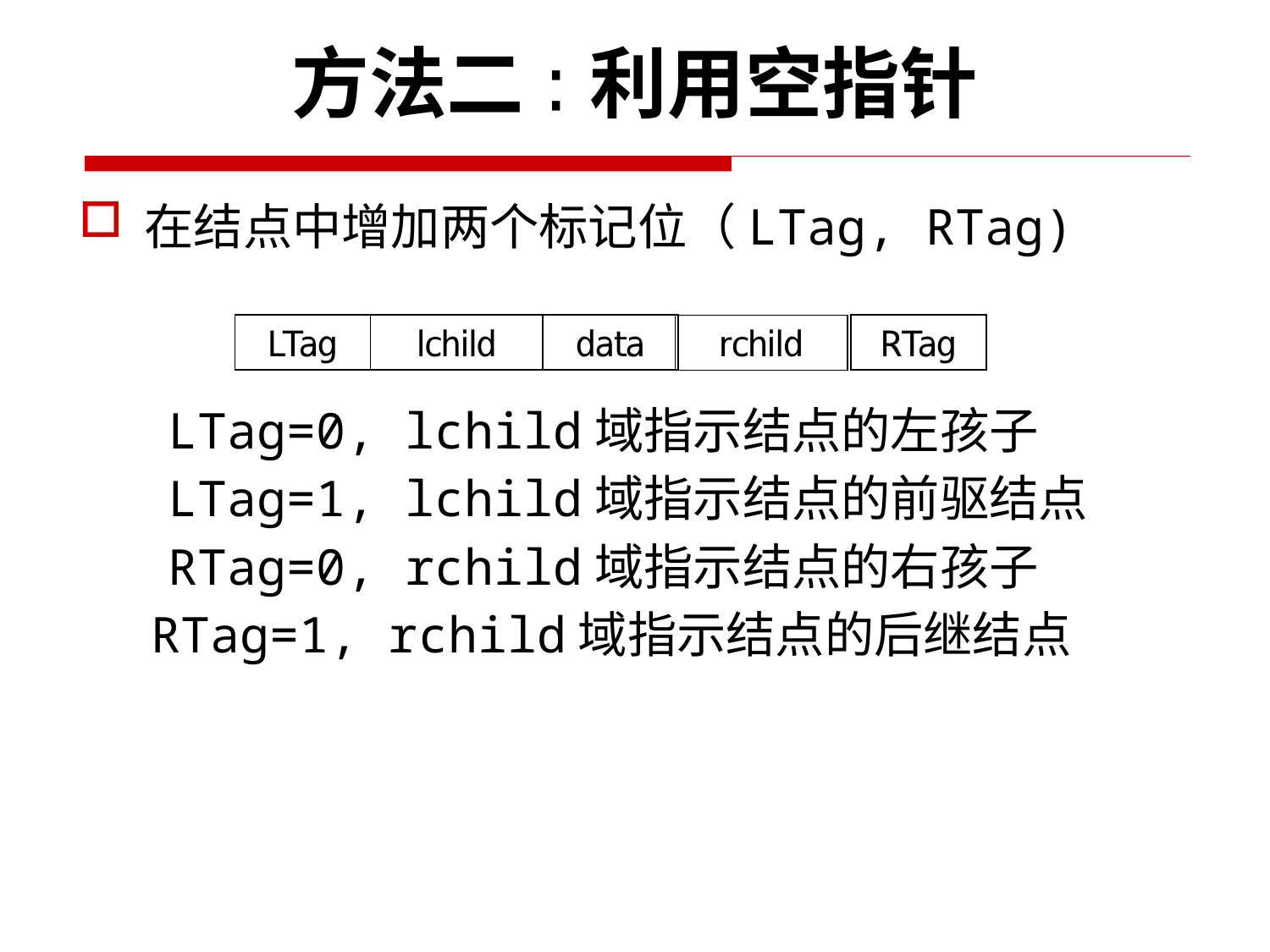

方法二:利用空指针
在结点中增加两个标记位（LTag, RTag)

   LTag=0, lchild域指示结点的左孩子
   LTag=1, lchild域指示结点的前驱结点
   RTag=0, rchild域指示结点的右孩子
　 RTag=1, rchild域指示结点的后继结点
LTag
lchild
data
RTag
rchild